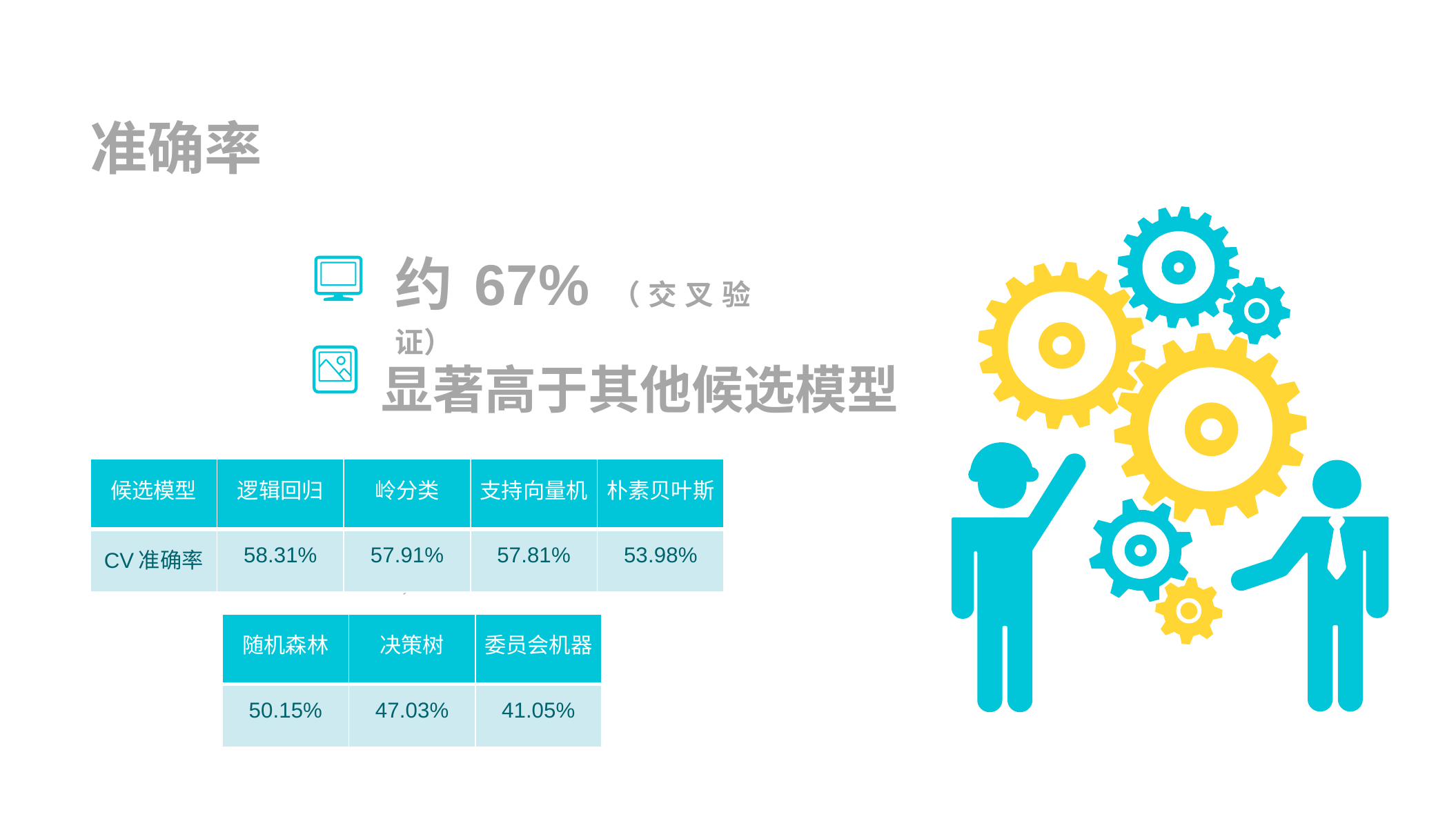

准确率

约67%（交叉验证）

显著高于其他候选模型

| 候选模型 | 逻辑回归 | 岭分类 | 支持向量机 | 朴素贝叶斯 |
| --- | --- | --- | --- | --- |
| CV准确率 | 58.31% | 57.91% | 57.81% | 53.98% |

请替换文字内容
Please replace text, click add relevant headline, modify the text content, also can copy your content to this directly.

| 随机森林 | 决策树 | 委员会机器 |
| --- | --- | --- |
| 50.15% | 47.03% | 41.05% |